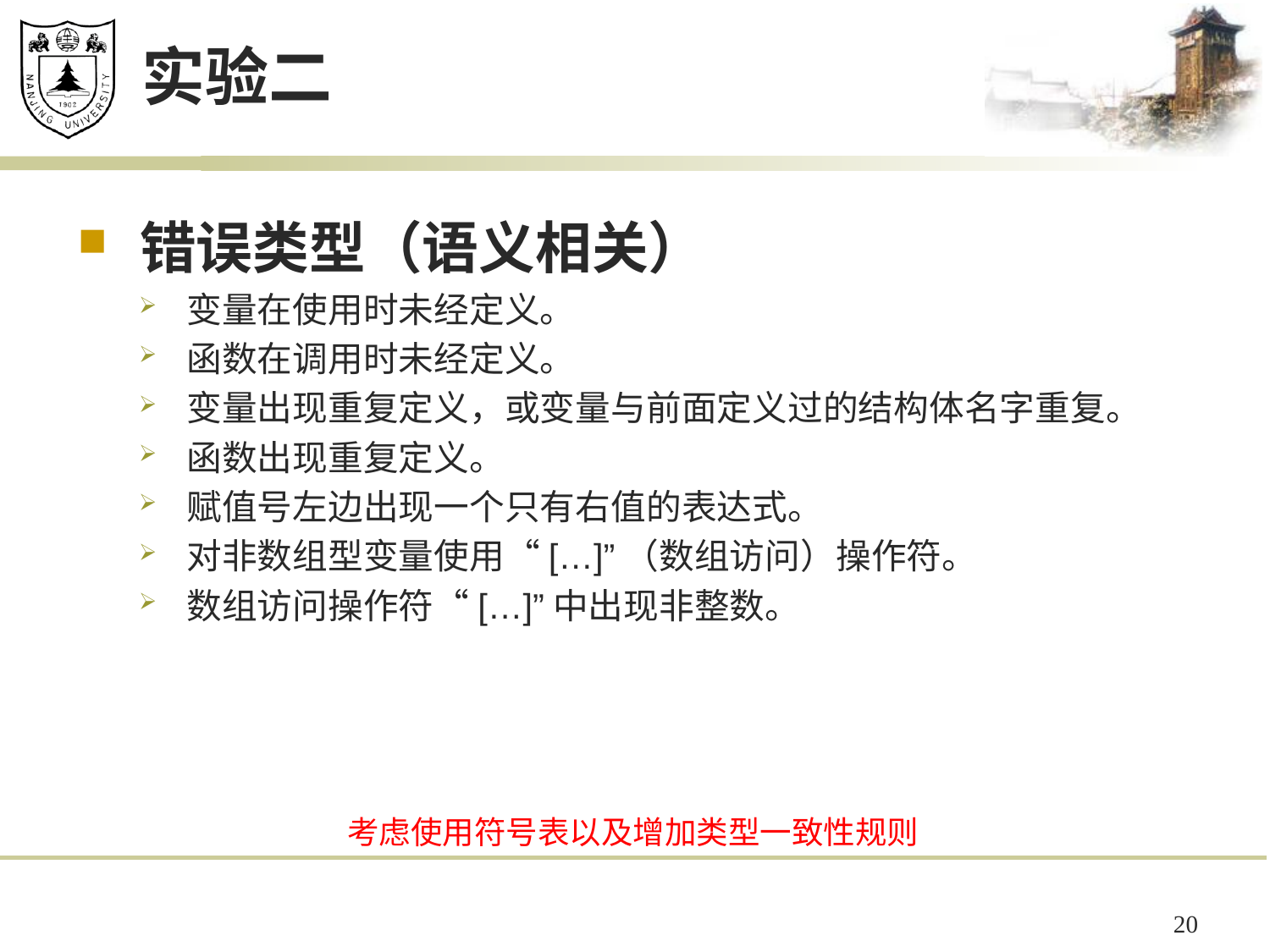

# 实验二
错误类型（语义相关）
变量在使用时未经定义。
函数在调用时未经定义。
变量出现重复定义，或变量与前面定义过的结构体名字重复。
函数出现重复定义。
赋值号左边出现一个只有右值的表达式。
对非数组型变量使用“[…]”（数组访问）操作符。
数组访问操作符“[…]”中出现非整数。
考虑使用符号表以及增加类型一致性规则